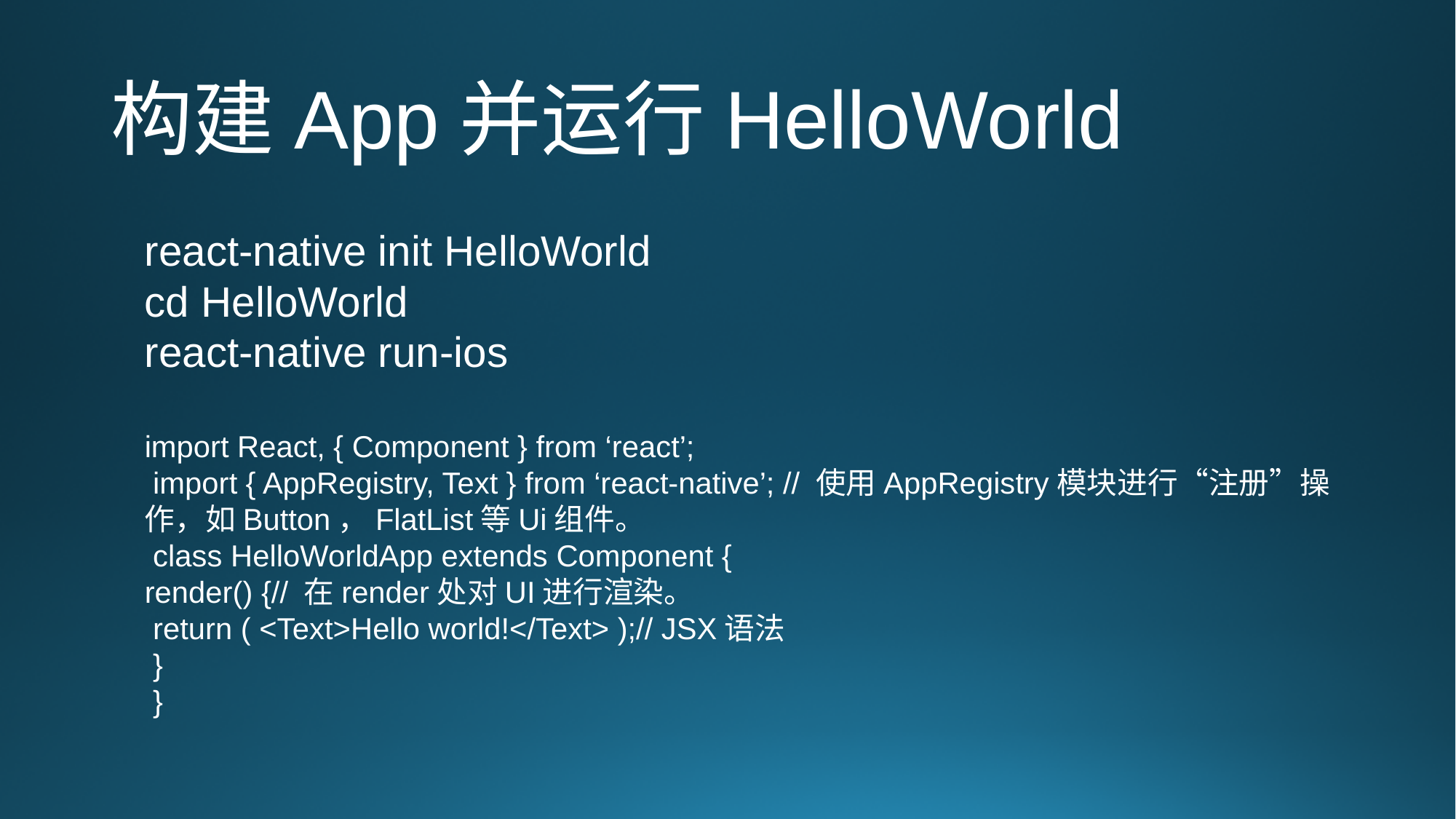

# 构建App并运行HelloWorld
react-native init HelloWorld
cd HelloWorld
react-native run-ios

import React, { Component } from ‘react’;
 import { AppRegistry, Text } from ‘react-native’; // 使用AppRegistry模块进行“注册”操作，如Button，FlatList等Ui组件。
 class HelloWorldApp extends Component {
render() {// 在render处对UI进行渲染。
 return ( <Text>Hello world!</Text> );// JSX语法
 }
 }